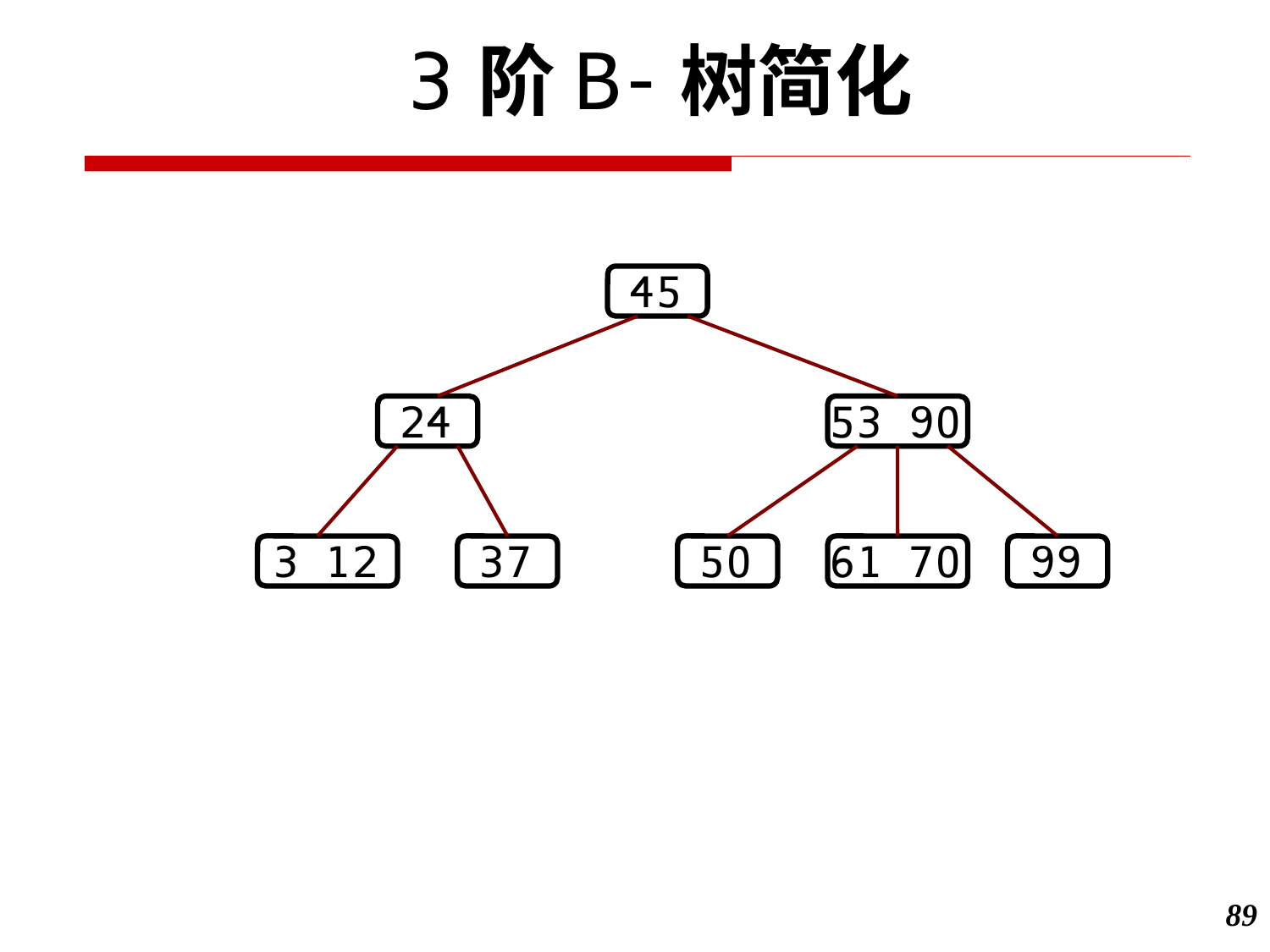

3阶B-树简化

45

24
53  90

3  12
37
50
61  70
99
89